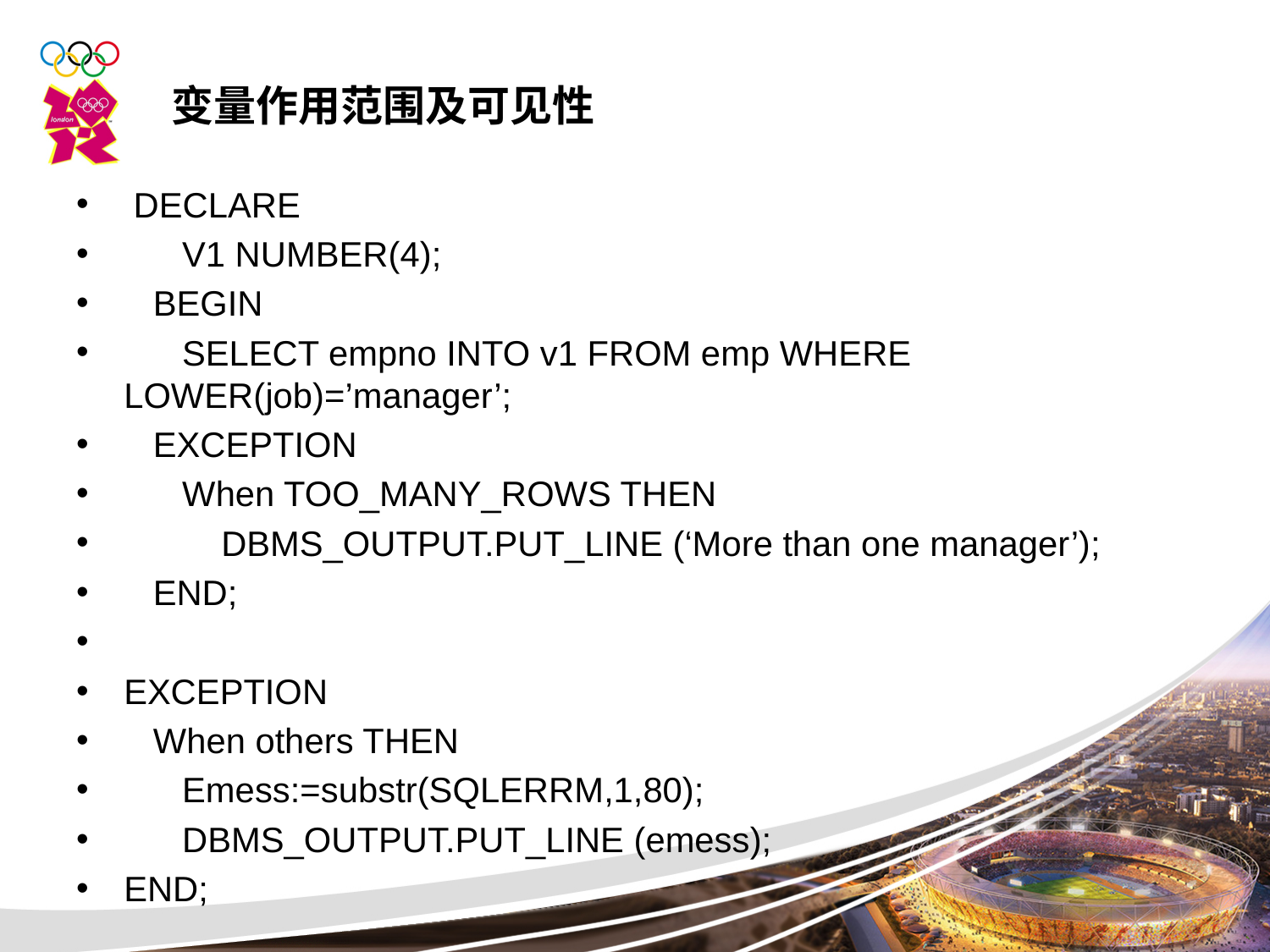

变量作用范围及可见性
 DECLARE
      V1 NUMBER(4);
   BEGIN
      SELECT empno INTO v1 FROM emp WHERE LOWER(job)=’manager’;
   EXCEPTION
      When TOO_MANY_ROWS THEN
          DBMS_OUTPUT.PUT_LINE (‘More than one manager’);
   END;

EXCEPTION
   When others THEN
      Emess:=substr(SQLERRM,1,80);
      DBMS_OUTPUT.PUT_LINE (emess);
END;